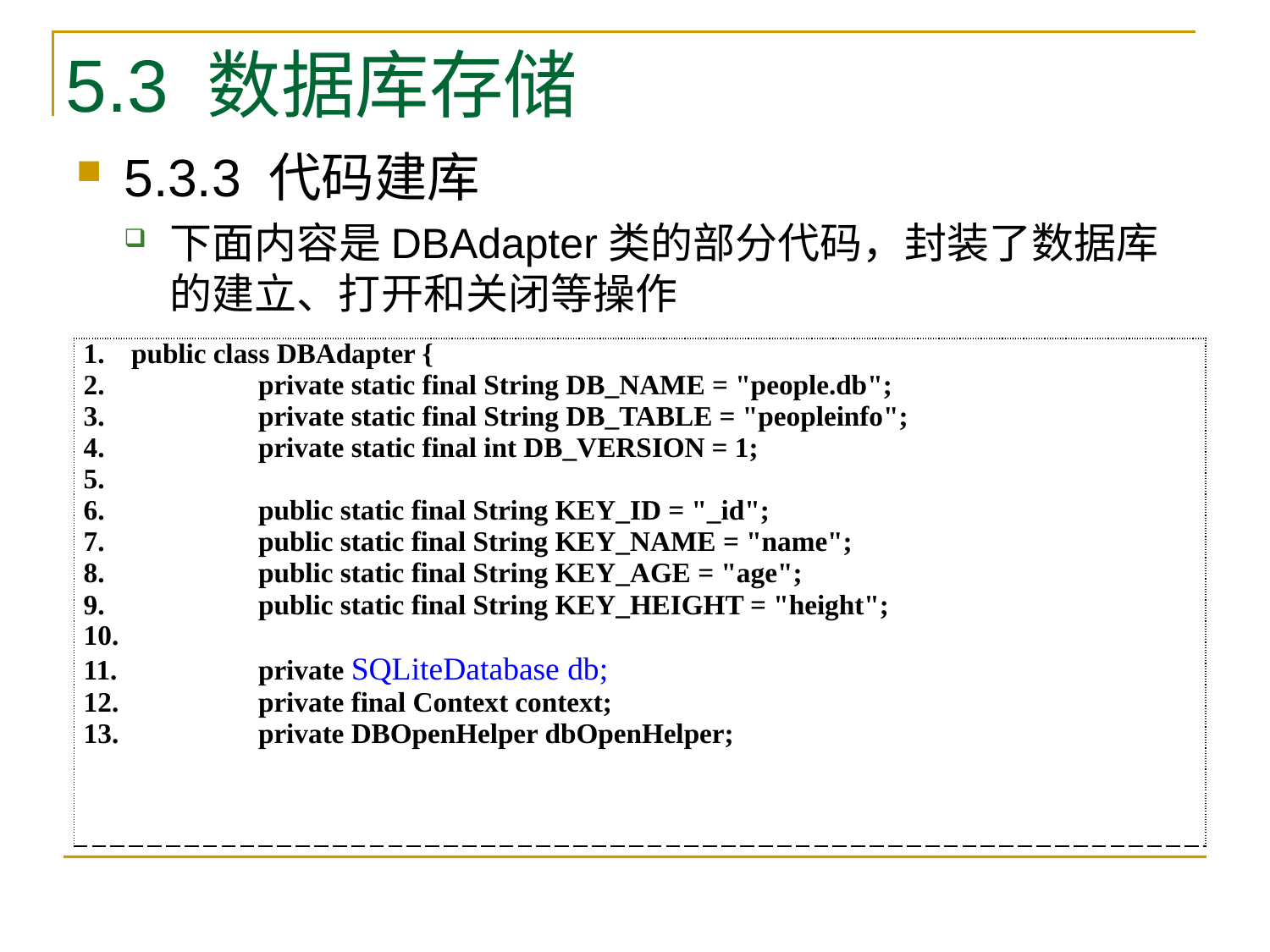

# 5.3 数据库存储
5.3.3 代码建库
下面内容是DBAdapter类的部分代码，封装了数据库的建立、打开和关闭等操作
| public class DBAdapter { private static final String DB\_NAME = "people.db"; private static final String DB\_TABLE = "peopleinfo"; private static final int DB\_VERSION = 1; public static final String KEY\_ID = "\_id"; public static final String KEY\_NAME = "name"; public static final String KEY\_AGE = "age"; public static final String KEY\_HEIGHT = "height"; private SQLiteDatabase db; private final Context context; private DBOpenHelper dbOpenHelper; |
| --- |